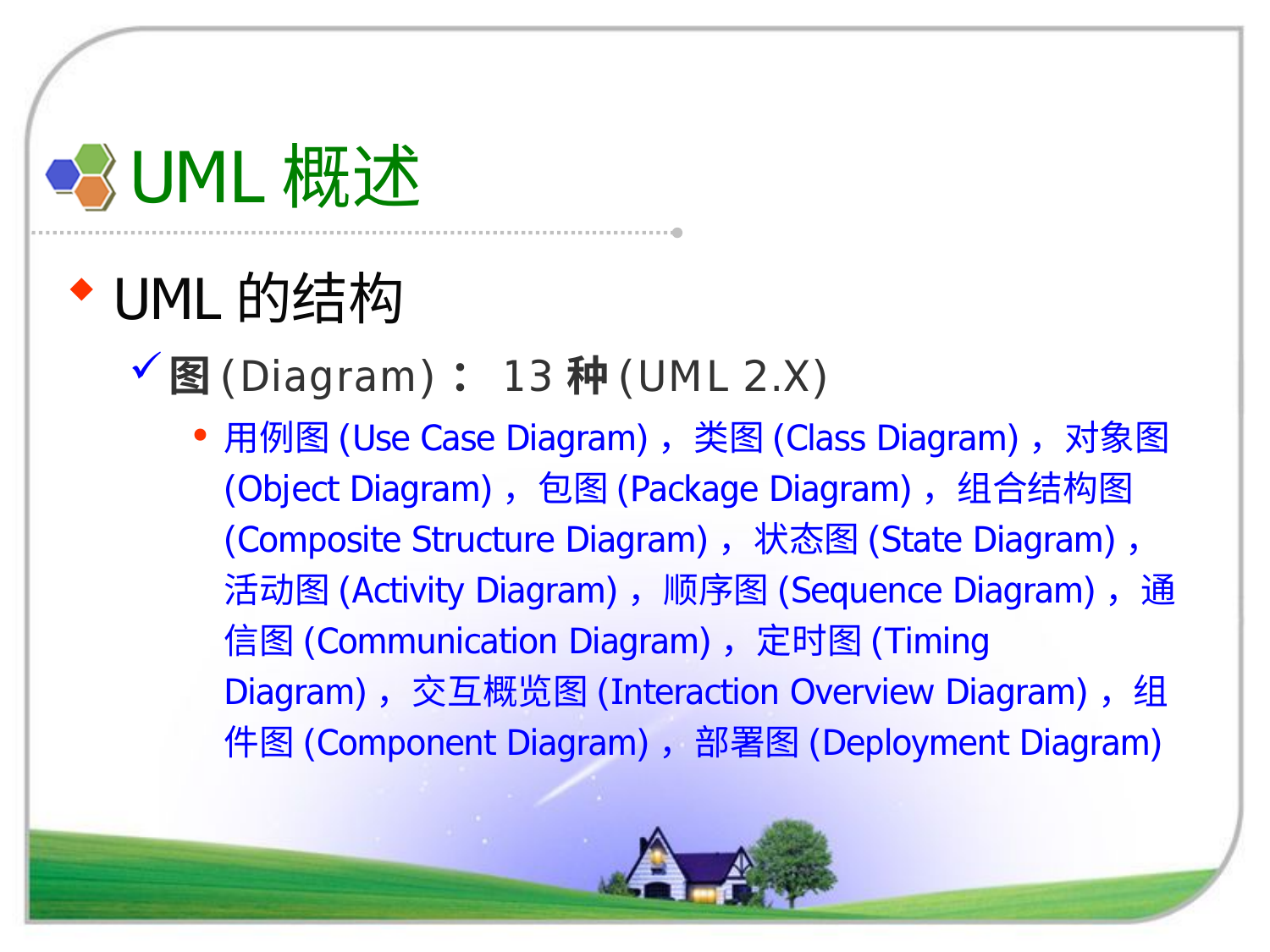

# UML概述
UML的结构
图(Diagram)：13种(UML 2.X)
用例图(Use Case Diagram)，类图(Class Diagram)，对象图(Object Diagram)，包图(Package Diagram)，组合结构图(Composite Structure Diagram)，状态图(State Diagram)，活动图(Activity Diagram)，顺序图(Sequence Diagram)，通信图(Communication Diagram)，定时图(Timing Diagram)，交互概览图(Interaction Overview Diagram)，组件图(Component Diagram)，部署图(Deployment Diagram)